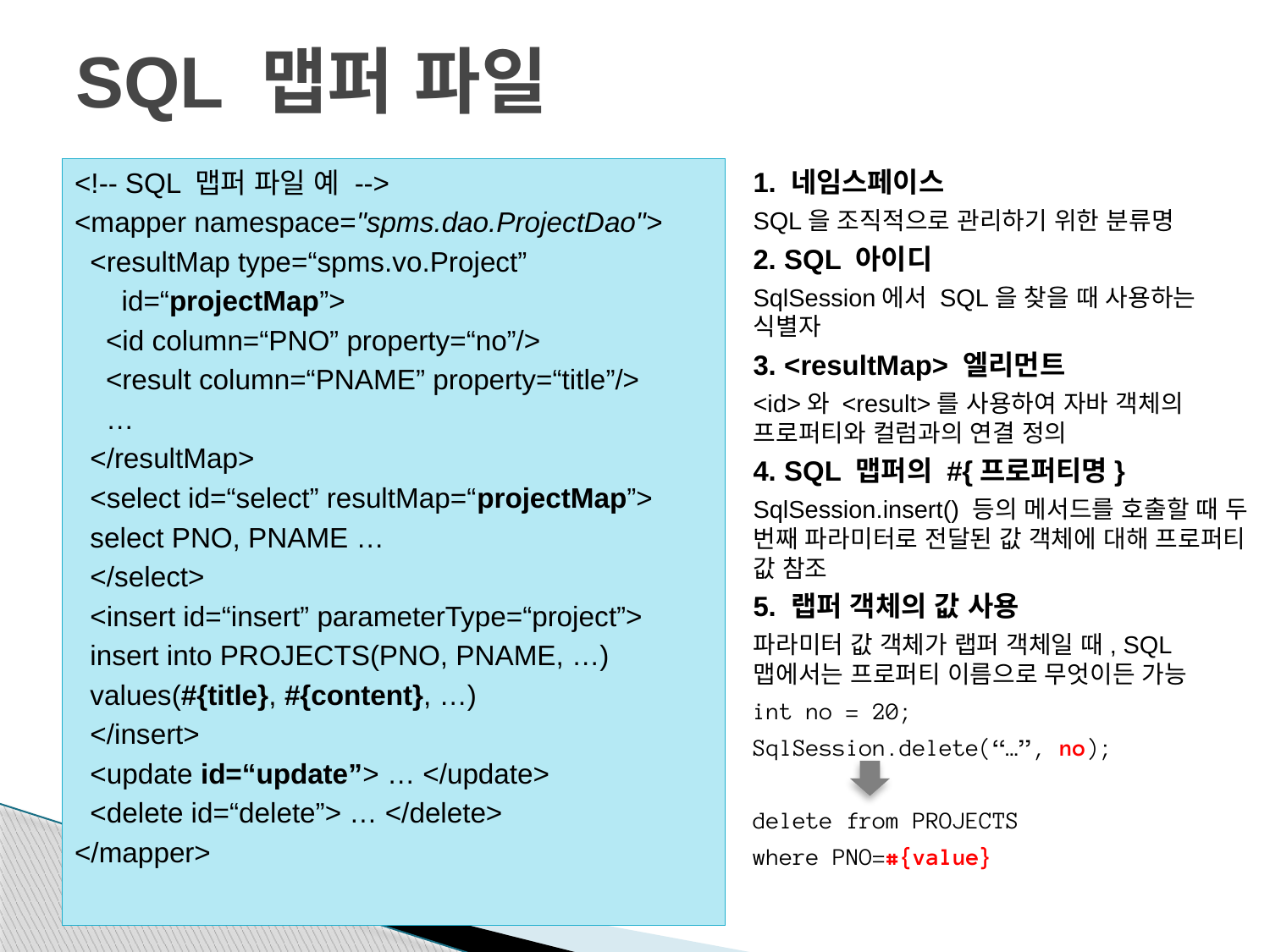

# SQL 맵퍼 파일
<!-- SQL 맵퍼 파일 예 -->
<mapper namespace="spms.dao.ProjectDao">
  <resultMap type=“spms.vo.Project”
      id=“projectMap”>
    <id column=“PNO” property=“no”/>
    <result column=“PNAME” property=“title”/>
    …
  </resultMap>
  <select id=“select” resultMap=“projectMap”>
  select PNO, PNAME …
  </select>
  <insert id=“insert” parameterType=“project”>
  insert into PROJECTS(PNO, PNAME, …)
  values(#{title}, #{content}, …)
  </insert>
  <update id=“update”> … </update>
  <delete id=“delete”> … </delete>
</mapper>
1. 네임스페이스
SQL을 조직적으로 관리하기 위한 분류명
2. SQL 아이디
SqlSession에서 SQL을 찾을 때 사용하는 식별자
3. <resultMap> 엘리먼트
<id>와 <result>를 사용하여 자바 객체의 프로퍼티와 컬럼과의 연결 정의
4. SQL 맵퍼의 #{프로퍼티명}
SqlSession.insert() 등의 메서드를 호출할 때 두 번째 파라미터로 전달된 값 객체에 대해 프로퍼티 값 참조
5. 랩퍼 객체의 값 사용
파라미터 값 객체가 랩퍼 객체일 때, SQL 맵에서는 프로퍼티 이름으로 무엇이든 가능
int no = 20;
SqlSession.delete(“…”, no);

delete from PROJECTS
where PNO=#{value}